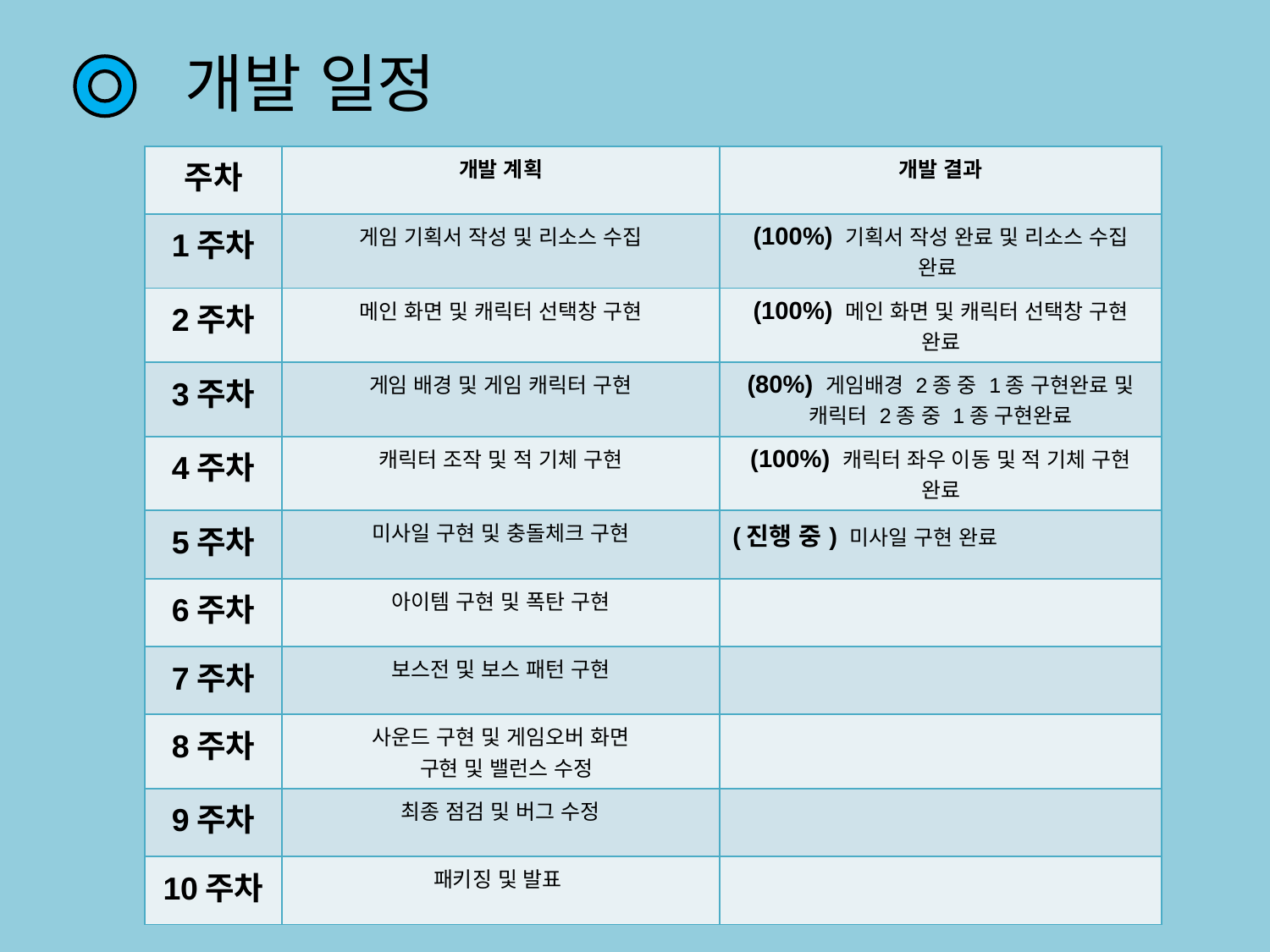

개발 일정

| 주차 | 개발 계획 | 개발 결과 |
| --- | --- | --- |
| 1주차 | 게임 기획서 작성 및 리소스 수집 | (100%) 기획서 작성 완료 및 리소스 수집 완료 |
| 2주차 | 메인 화면 및 캐릭터 선택창 구현 | (100%) 메인 화면 및 캐릭터 선택창 구현 완료 |
| 3주차 | 게임 배경 및 게임 캐릭터 구현 | (80%) 게임배경 2종 중 1종 구현완료 및 캐릭터 2종 중 1종 구현완료 |
| 4주차 | 캐릭터 조작 및 적 기체 구현 | (100%) 캐릭터 좌우 이동 및 적 기체 구현 완료 |
| 5주차 | 미사일 구현 및 충돌체크 구현 | (진행 중) 미사일 구현 완료 |
| 6주차 | 아이템 구현 및 폭탄 구현 |  |
| 7주차 | 보스전 및 보스 패턴 구현 |  |
| 8주차 | 사운드 구현 및 게임오버 화면 구현 및 밸런스 수정 |  |
| 9주차 | 최종 점검 및 버그 수정 |  |
| 10주차 | 패키징 및 발표 |  |